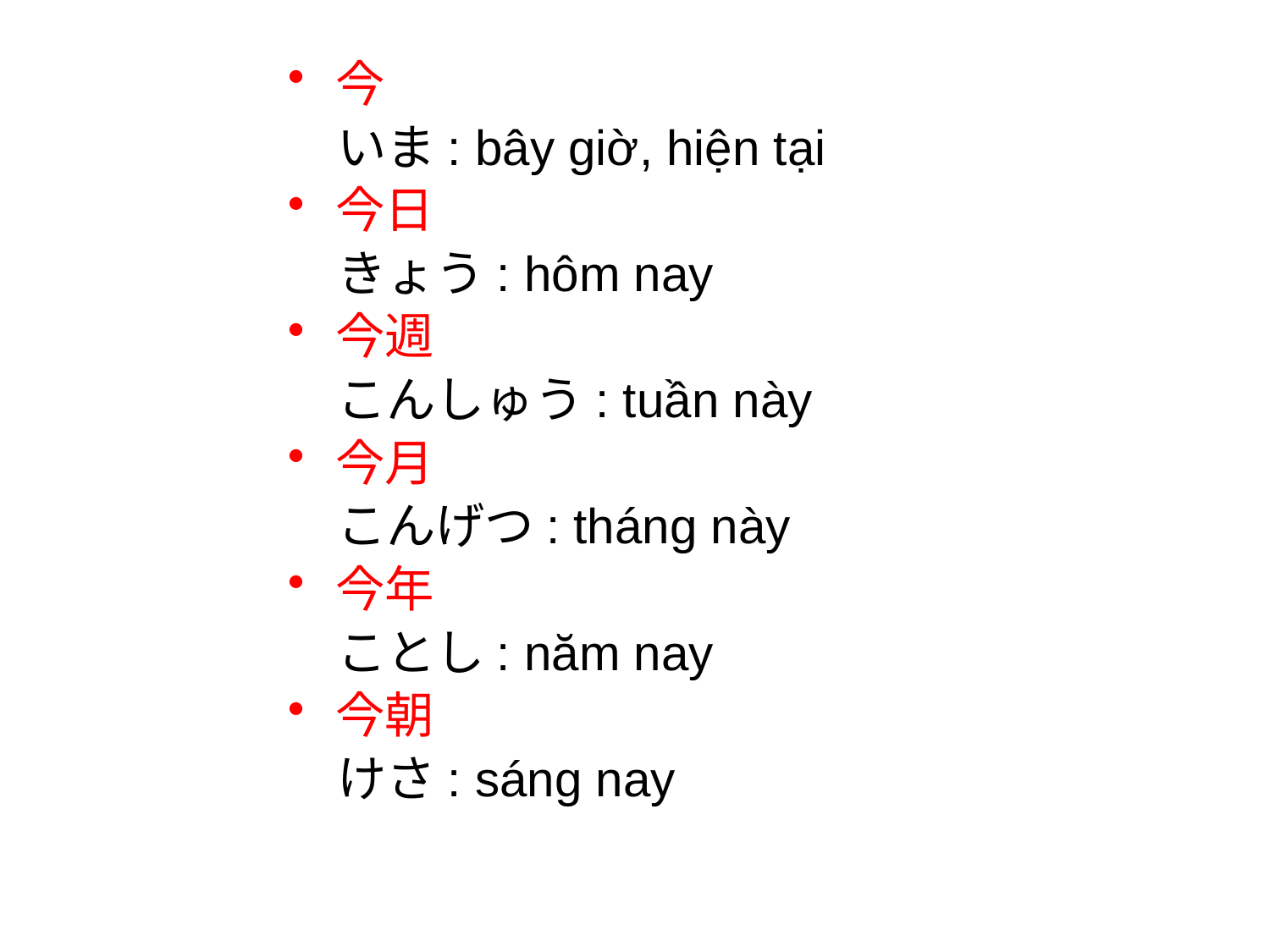

今
　いま: bây giờ, hiện tại
今日
　きょう: hôm nay
今週
　こんしゅう: tuần này
今月
　こんげつ: tháng này
今年
　ことし: năm nay
今朝
　けさ: sáng nay